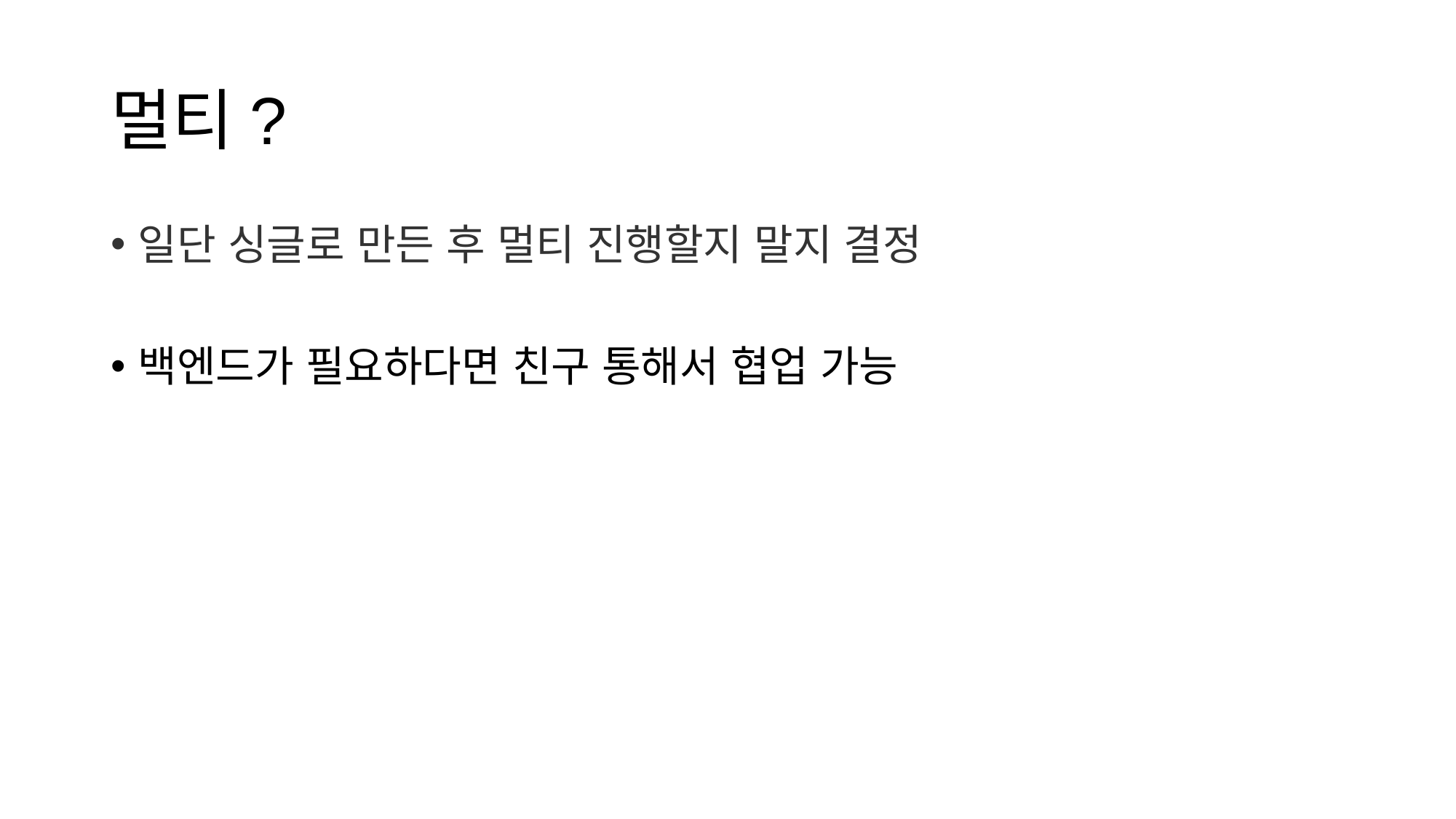

# 멀티?
일단 싱글로 만든 후 멀티 진행할지 말지 결정

백엔드가 필요하다면 친구 통해서 협업 가능